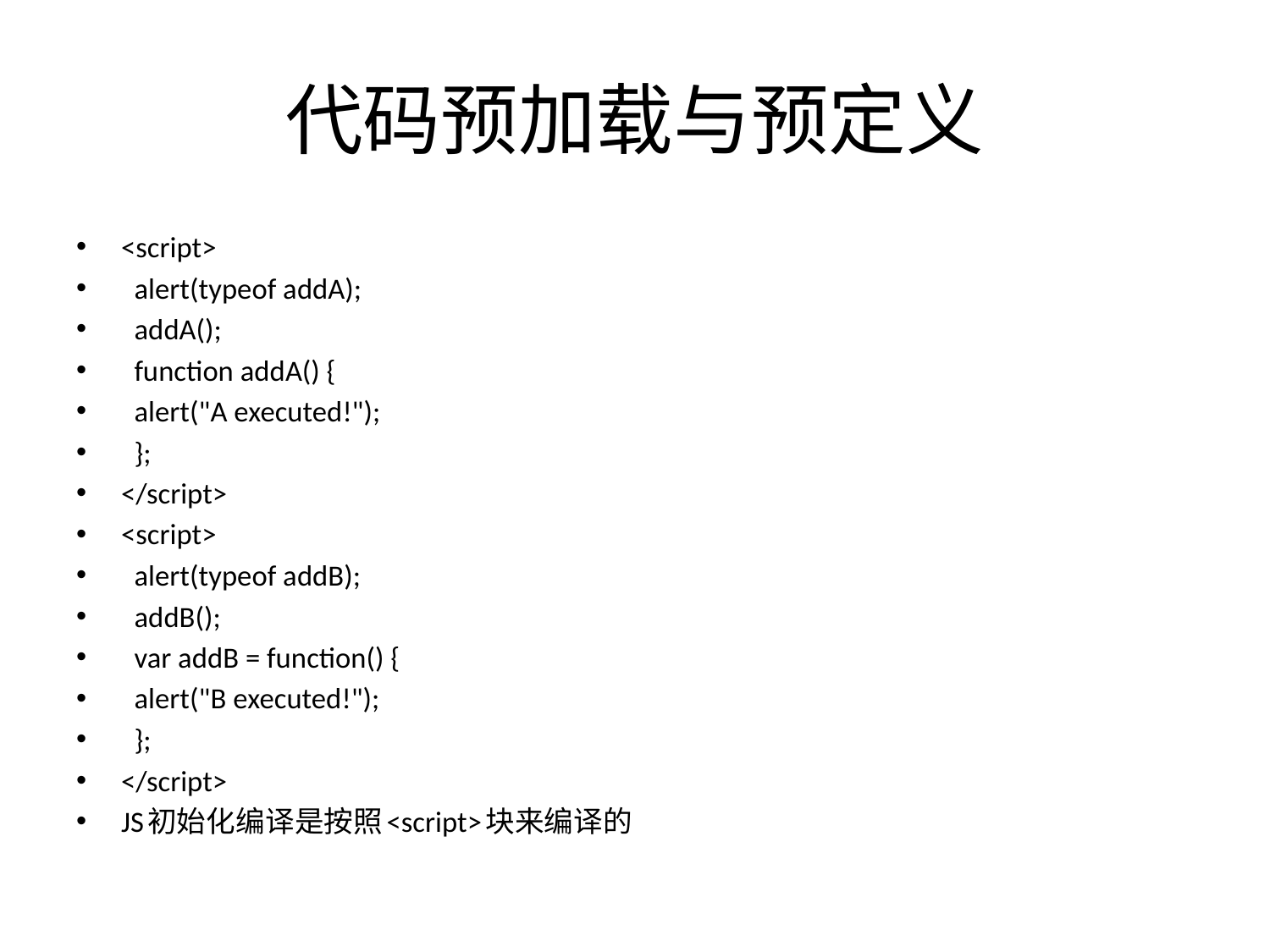

# 代码预加载与预定义
<script>
  alert(typeof addA);
  addA();
  function addA() {
  alert("A executed!");
  };
</script>
<script>
  alert(typeof addB);
  addB();
  var addB = function() {
  alert("B executed!");
  };
</script>
JS初始化编译是按照<script>块来编译的